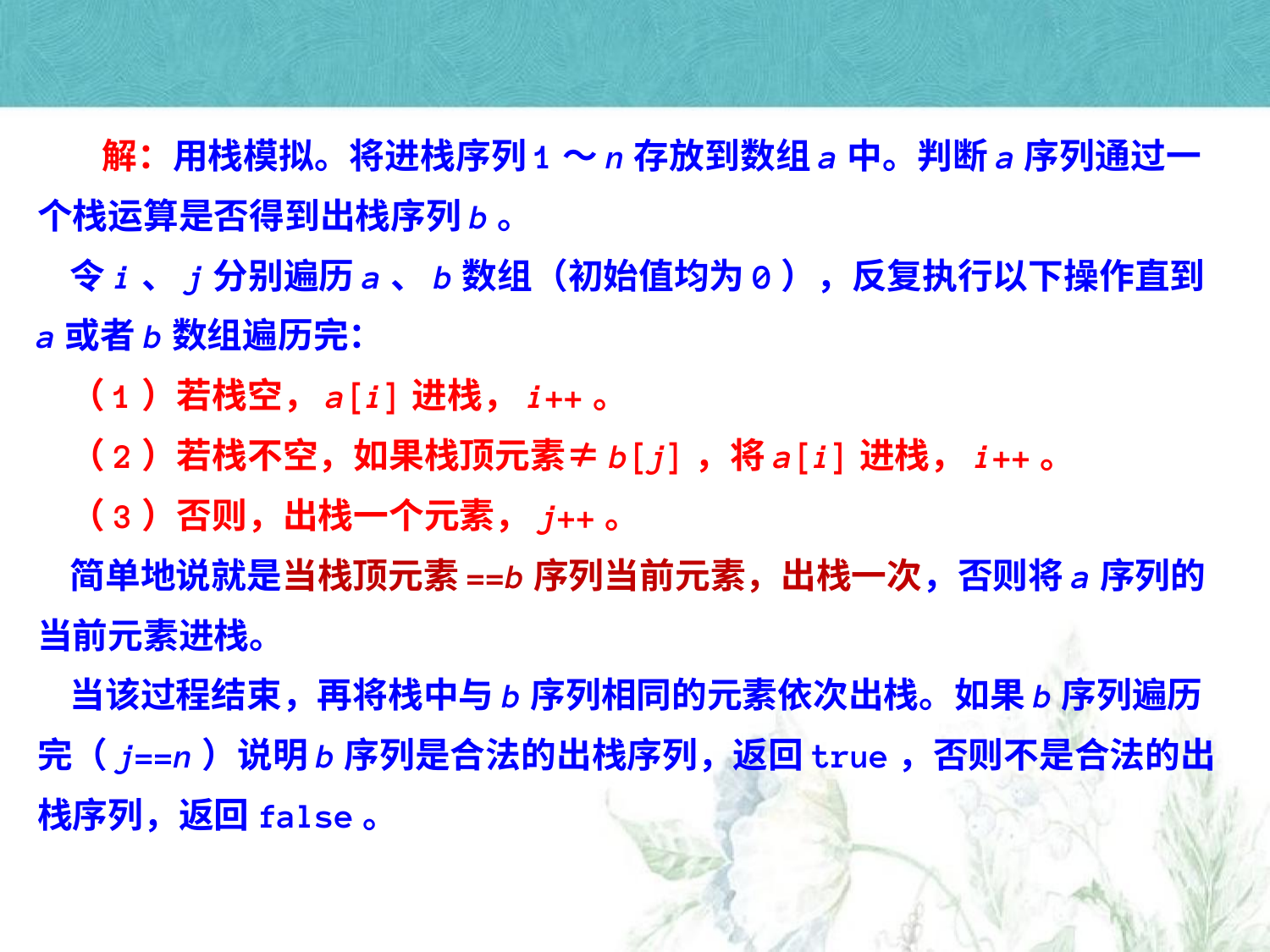

解：用栈模拟。将进栈序列1～n存放到数组a中。判断a序列通过一个栈运算是否得到出栈序列b。
   令i、j分别遍历a、b数组（初始值均为0），反复执行以下操作直到a或者b数组遍历完：
   （1）若栈空，a[i]进栈，i++。
   （2）若栈不空，如果栈顶元素≠b[j]，将a[i]进栈，i++。
   （3）否则，出栈一个元素，j++。
   简单地说就是当栈顶元素==b序列当前元素，出栈一次，否则将a序列的当前元素进栈。
   当该过程结束，再将栈中与b序列相同的元素依次出栈。如果b序列遍历完（j==n）说明b序列是合法的出栈序列，返回true，否则不是合法的出栈序列，返回false。